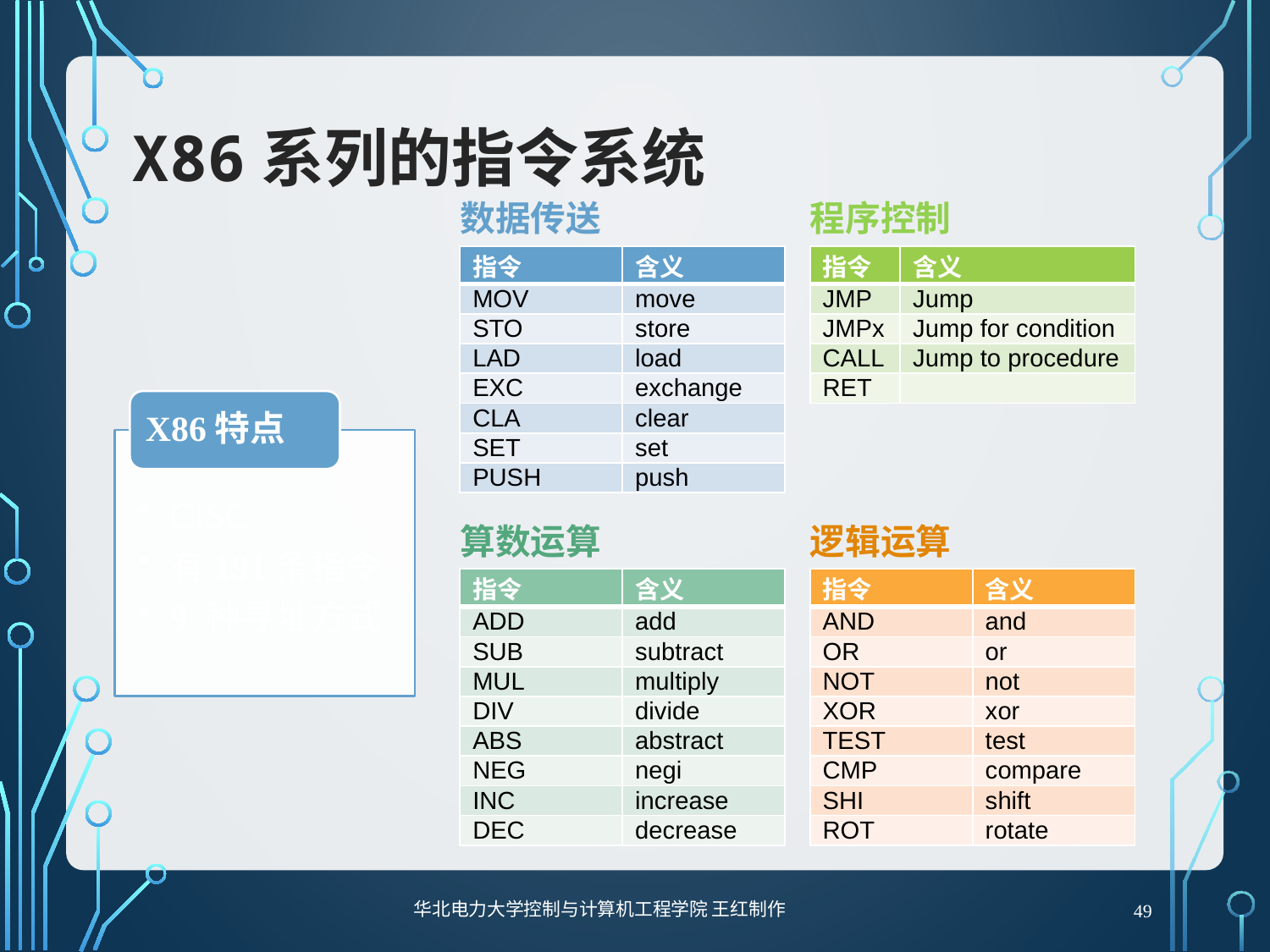

# X86系列的指令系统
数据传送
程序控制
| 指令 | 含义 |
| --- | --- |
| MOV | move |
| STO | store |
| LAD | load |
| EXC | exchange |
| CLA | clear |
| SET | set |
| PUSH | push |
| 指令 | 含义 |
| --- | --- |
| JMP | Jump |
| JMPx | Jump for condition |
| CALL | Jump to procedure |
| RET |  |
CISC
有191条指令
9 种寻址方式
X86特点
算数运算
逻辑运算
| 指令 | 含义 |
| --- | --- |
| ADD | add |
| SUB | subtract |
| MUL | multiply |
| DIV | divide |
| ABS | abstract |
| NEG | negi |
| INC | increase |
| DEC | decrease |
| 指令 | 含义 |
| --- | --- |
| AND | and |
| OR | or |
| NOT | not |
| XOR | xor |
| TEST | test |
| CMP | compare |
| SHI | shift |
| ROT | rotate |
49
华北电力大学控制与计算机工程学院 王红制作